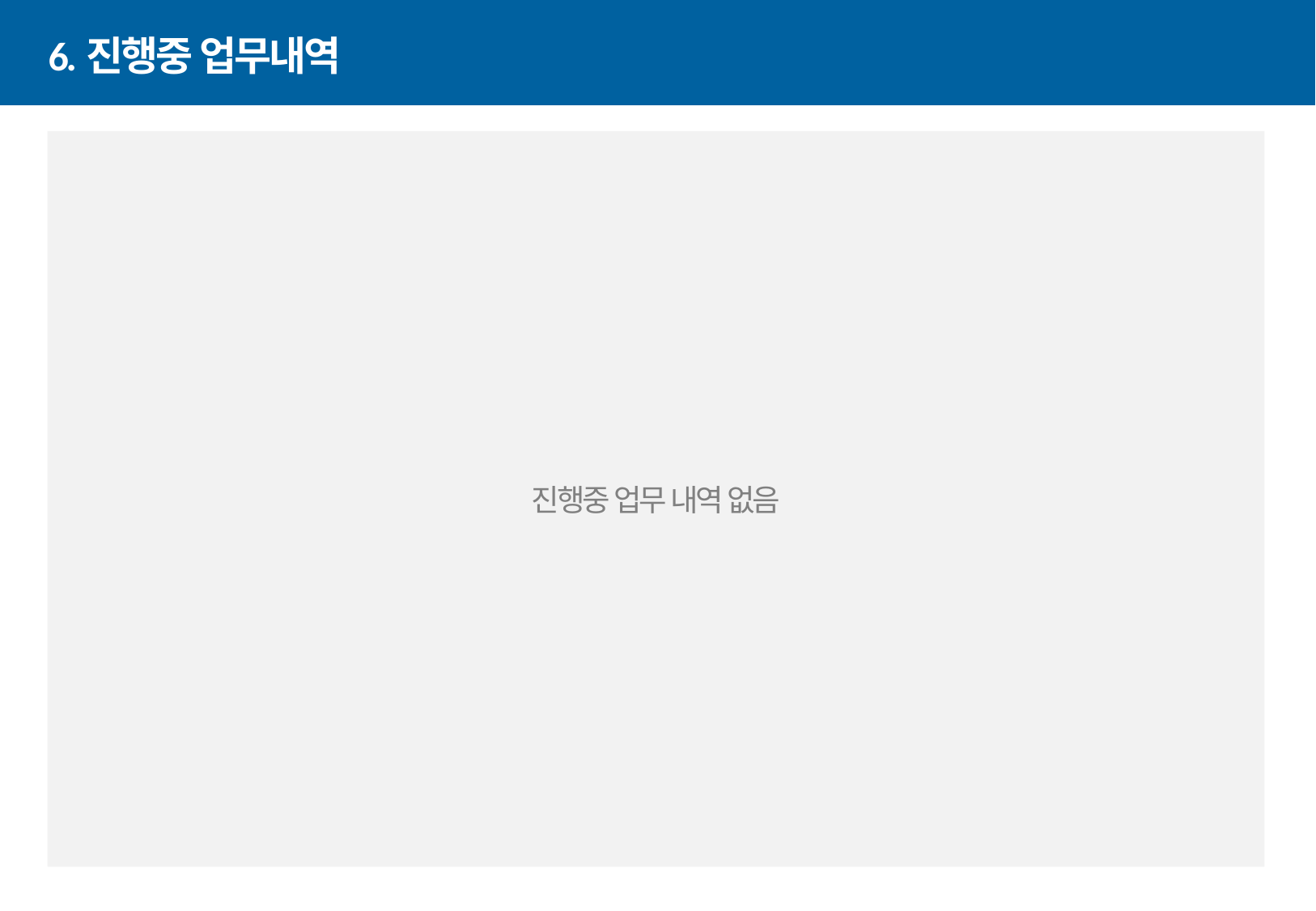

# 6.진행중 업무내역
진행중 업무 내역 없음